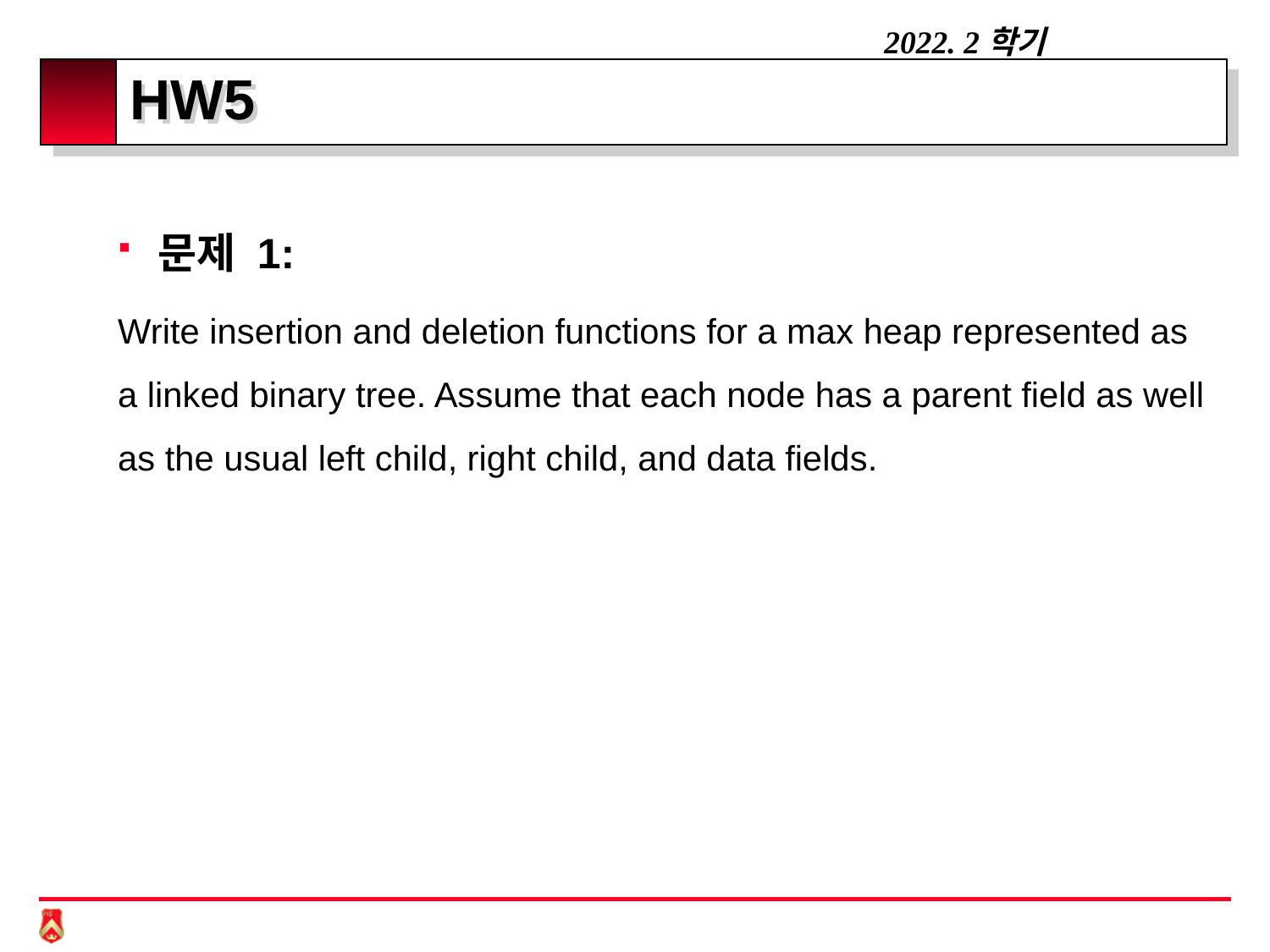

# HW5

문제 1:
Write insertion and deletion functions for a max heap represented as a linked binary tree. Assume that each node has a parent field as well as the usual left child, right child, and data fields.